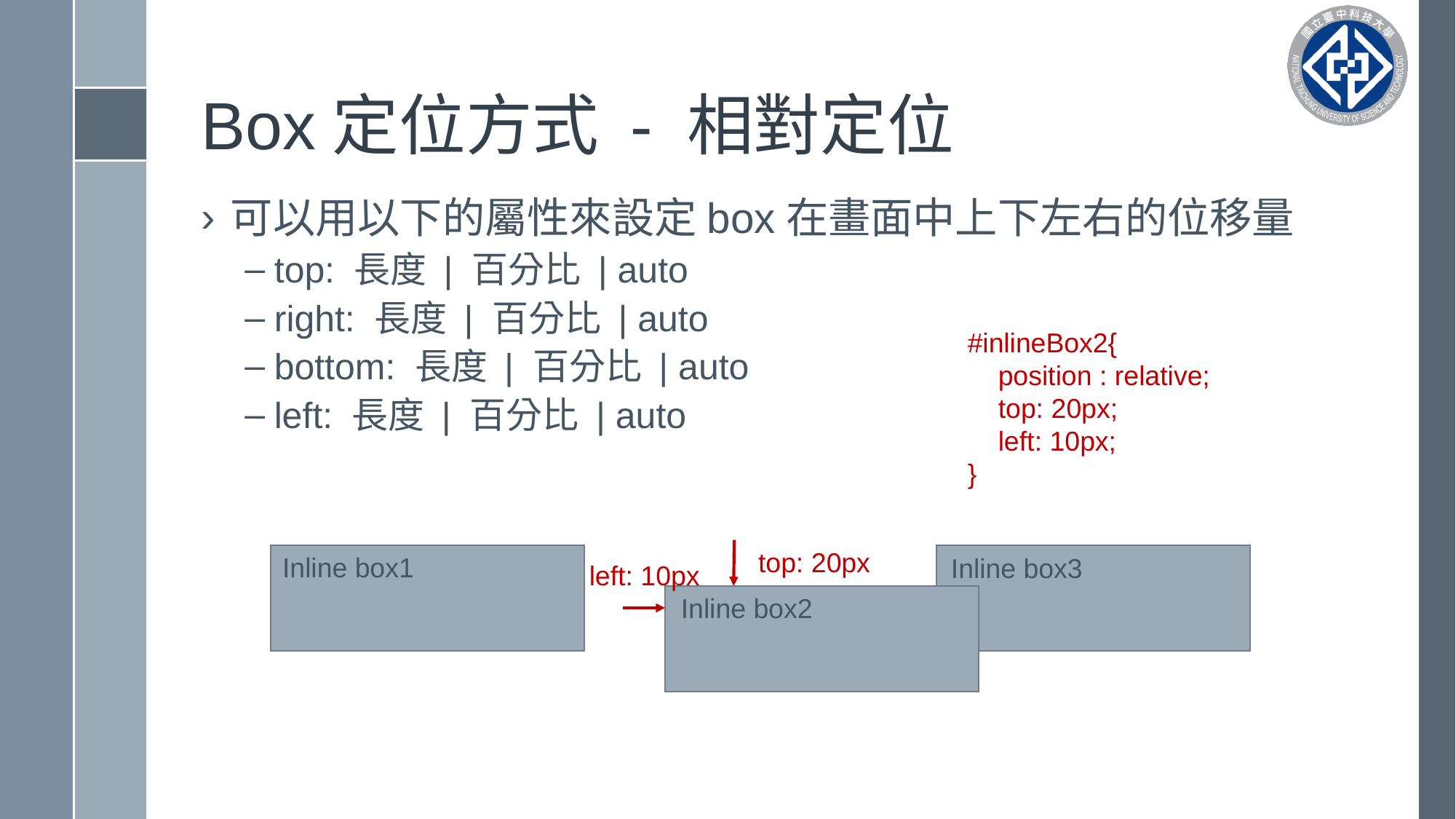

# Box定位方式 - 相對定位
可以用以下的屬性來設定box在畫面中上下左右的位移量
top: 長度 | 百分比 | auto
right: 長度 | 百分比 | auto
bottom: 長度 | 百分比 | auto
left: 長度 | 百分比 | auto
#inlineBox2{
    position : relative;
    top: 20px;
    left: 10px;
}
top: 20px
Inline box1

Inline box3
left: 10px
Inline box2